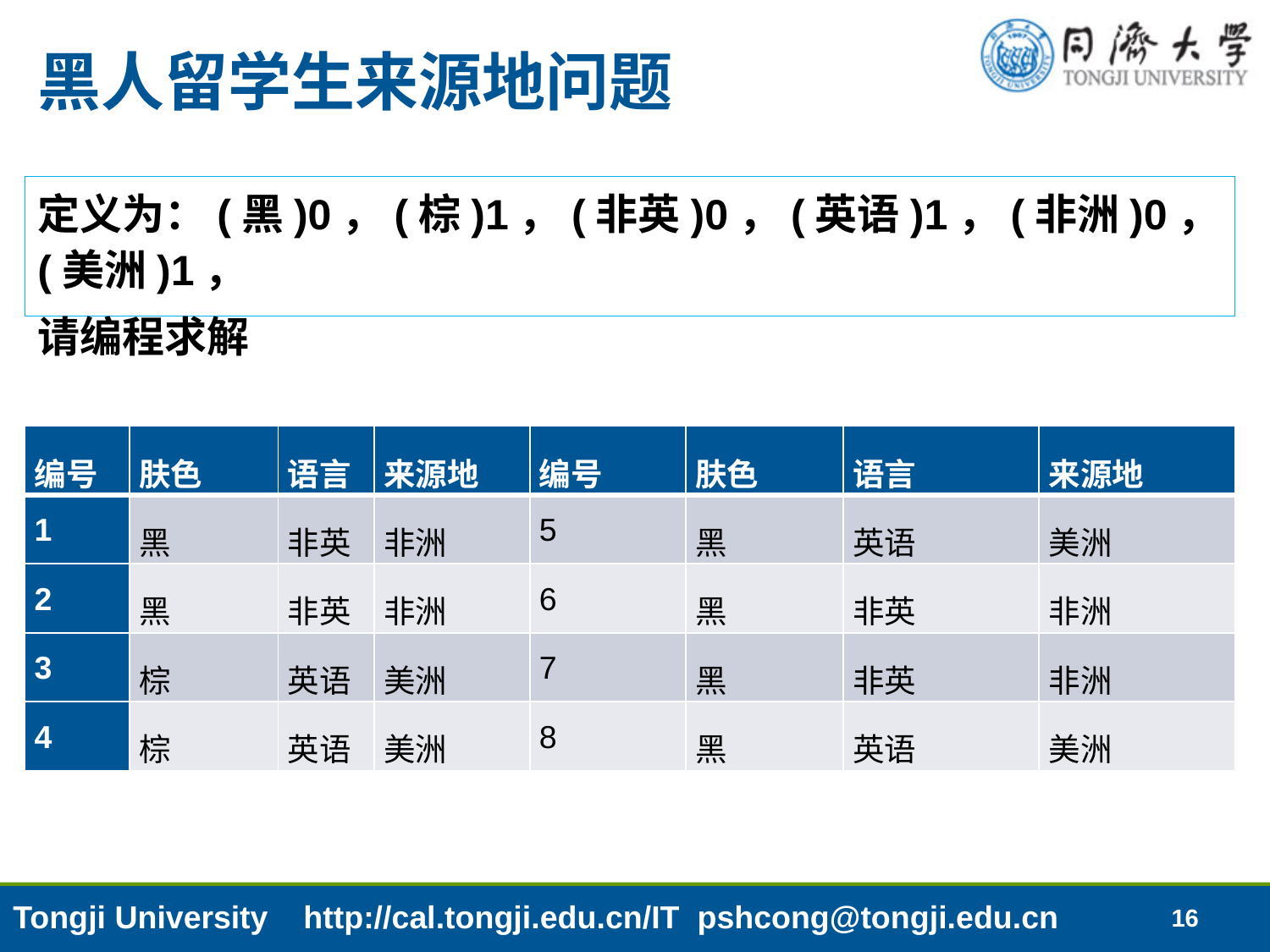

# 黑人留学生来源地问题
定义为：(黑)0，(棕)1，(非英)0，(英语)1，(非洲)0，(美洲)1，
请编程求解
| 编号 | 肤色 | 语言 | 来源地 | 编号 | 肤色 | 语言 | 来源地 |
| --- | --- | --- | --- | --- | --- | --- | --- |
| 1 | 黑 | 非英 | 非洲 | 5 | 黑 | 英语 | 美洲 |
| 2 | 黑 | 非英 | 非洲 | 6 | 黑 | 非英 | 非洲 |
| 3 | 棕 | 英语 | 美洲 | 7 | 黑 | 非英 | 非洲 |
| 4 | 棕 | 英语 | 美洲 | 8 | 黑 | 英语 | 美洲 |